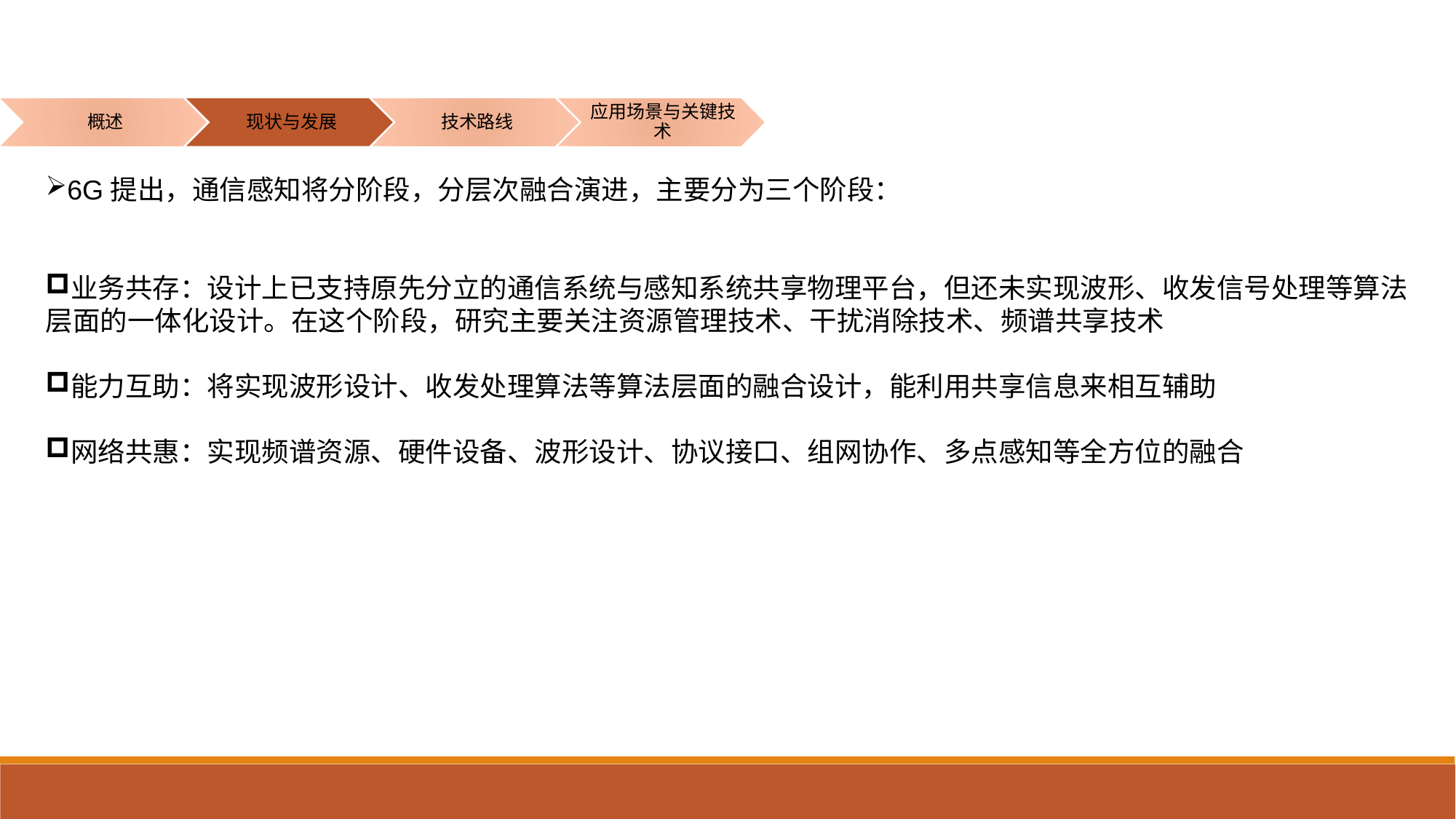

概述
现状与发展
技术路线
应用场景与关键技术
6G提出，通信感知将分阶段，分层次融合演进，主要分为三个阶段：

业务共存：设计上已支持原先分立的通信系统与感知系统共享物理平台，但还未实现波形、收发信号处理等算法层面的一体化设计。在这个阶段，研究主要关注资源管理技术、干扰消除技术、频谱共享技术

能力互助：将实现波形设计、收发处理算法等算法层面的融合设计，能利用共享信息来相互辅助

网络共惠：实现频谱资源、硬件设备、波形设计、协议接口、组网协作、多点感知等全方位的融合